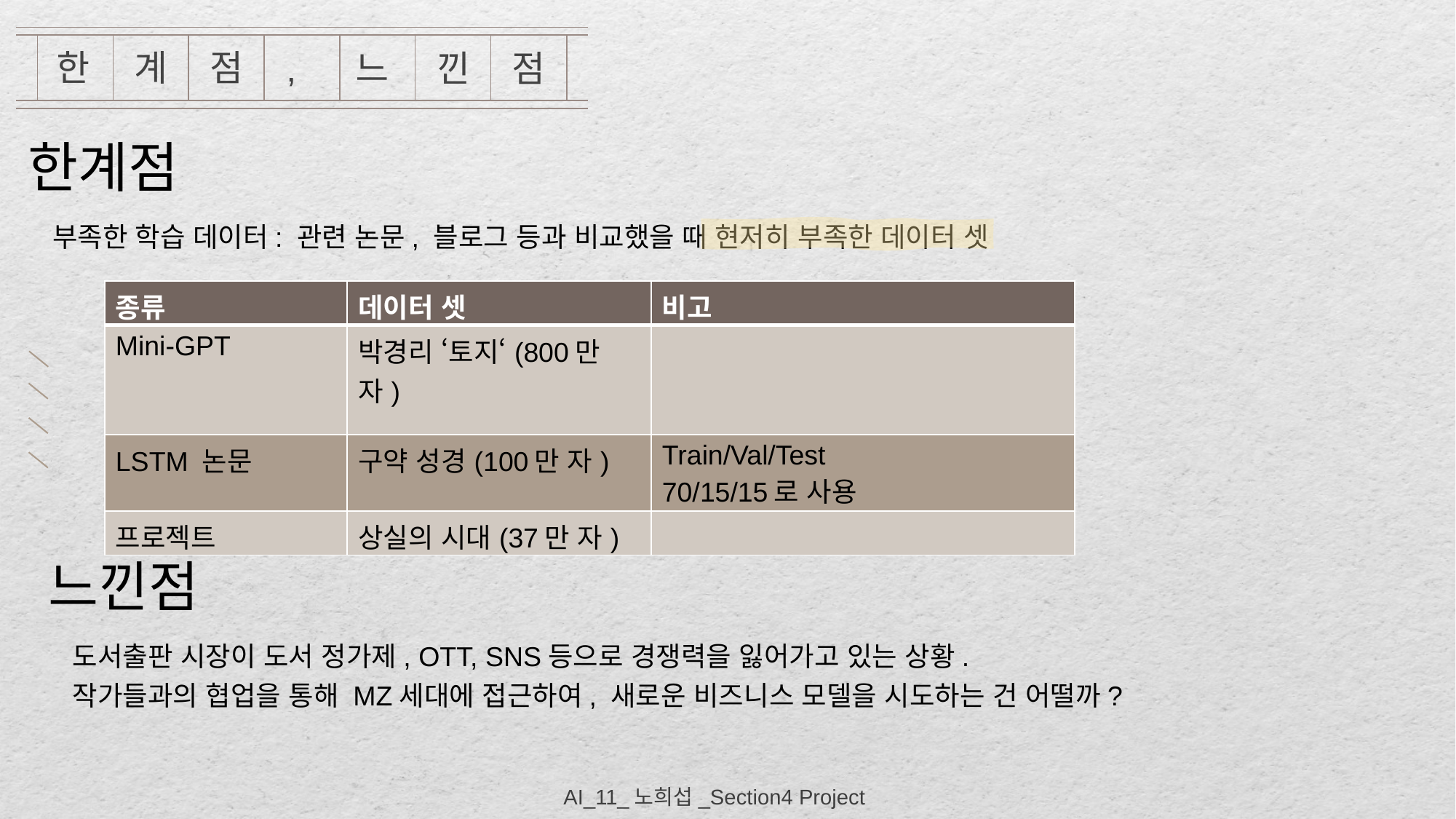

한
계
점
낀
느
,
점
한계점
부족한 학습 데이터: 관련 논문, 블로그 등과 비교했을 때 현저히 부족한 데이터 셋

| 종류 | 데이터 셋 | 비고 |
| --- | --- | --- |
| Mini-GPT | 박경리 ‘토지‘(800만 자) |  |
| LSTM 논문 | 구약 성경(100만 자) | Train/Val/Test 70/15/15로 사용 |
| 프로젝트 | 상실의 시대(37만 자) |  |
느낀점
도서출판 시장이 도서 정가제, OTT, SNS등으로 경쟁력을 잃어가고 있는 상황.
작가들과의 협업을 통해 MZ세대에 접근하여, 새로운 비즈니스 모델을 시도하는 건 어떨까?
AI_11_노희섭_Section4 Project